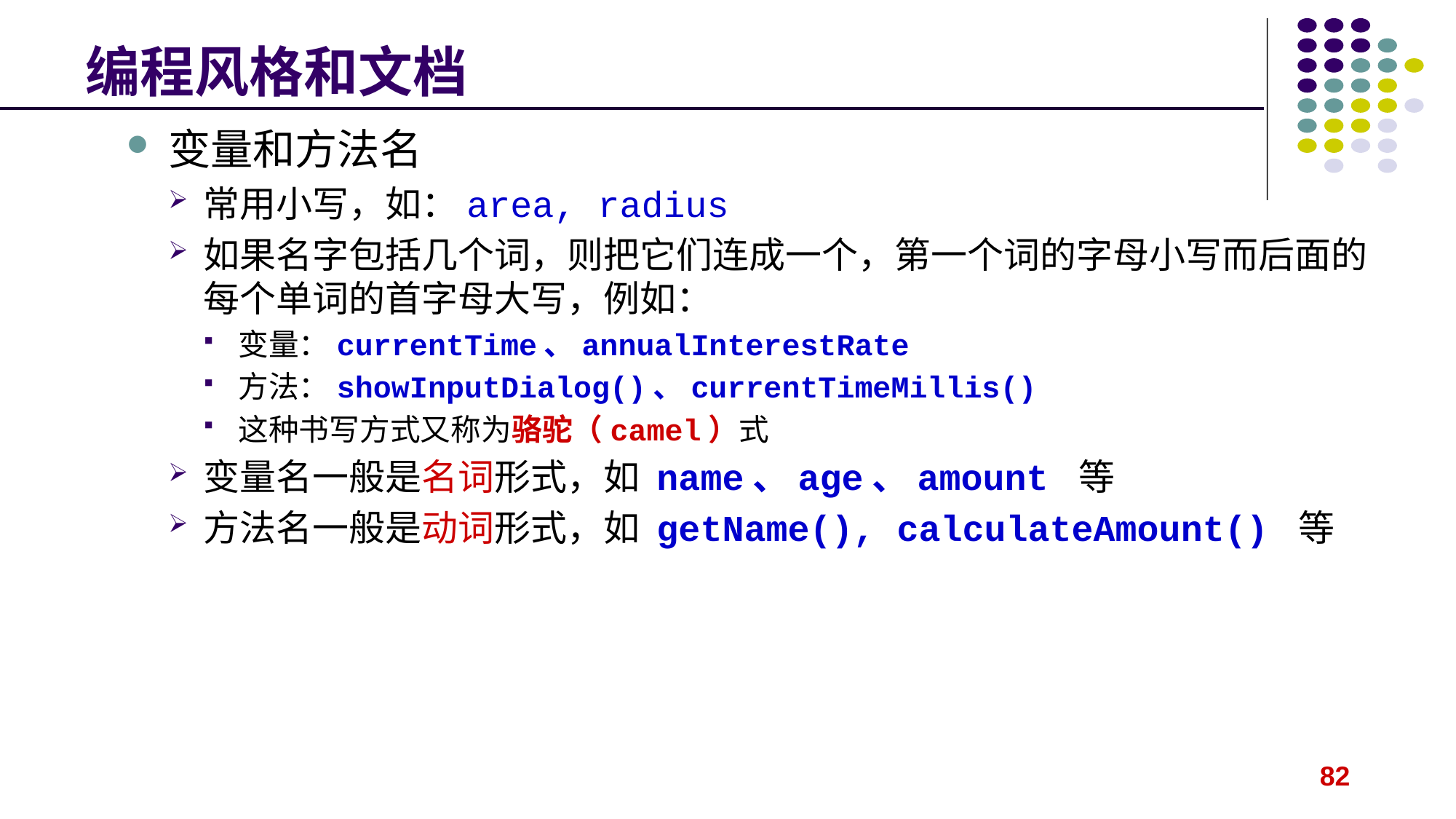

# 编程风格和文档
变量和方法名
常用小写，如：area, radius
如果名字包括几个词，则把它们连成一个，第一个词的字母小写而后面的每个单词的首字母大写，例如：
变量：currentTime、annualInterestRate
方法：showInputDialog()、currentTimeMillis()
这种书写方式又称为骆驼（camel）式
变量名一般是名词形式，如 name、age、amount 等
方法名一般是动词形式，如 getName(), calculateAmount() 等